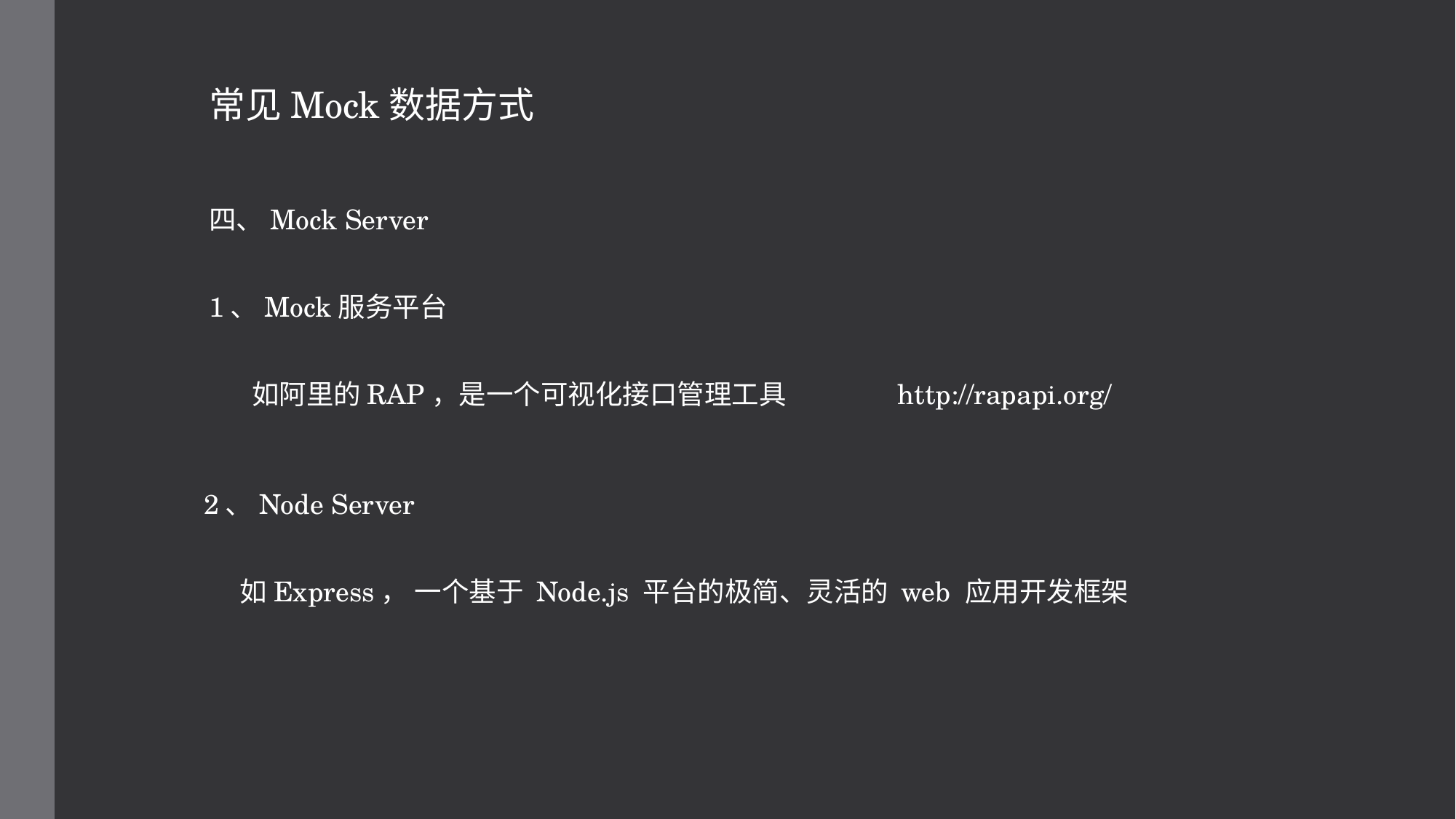

常见Mock数据方式
四、Mock Server
1、Mock服务平台
如阿里的RAP，是一个可视化接口管理工具                 http://rapapi.org/
2、Node Server
如Express， 一个基于 Node.js 平台的极简、灵活的 web 应用开发框架